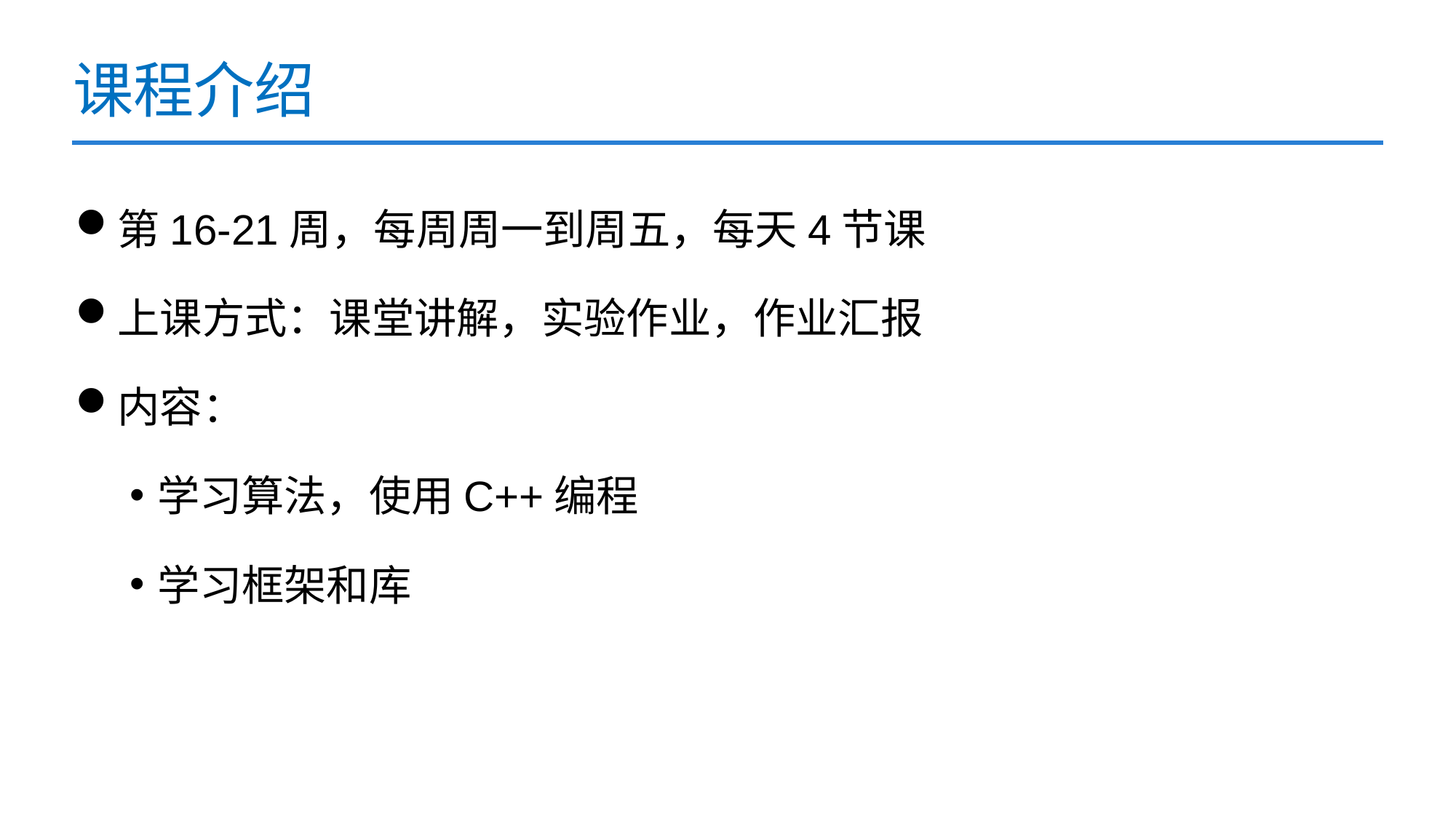

# 课程介绍
第16-21周，每周周一到周五，每天4节课
上课方式：课堂讲解，实验作业，作业汇报
内容：
学习算法，使用C++编程
学习框架和库